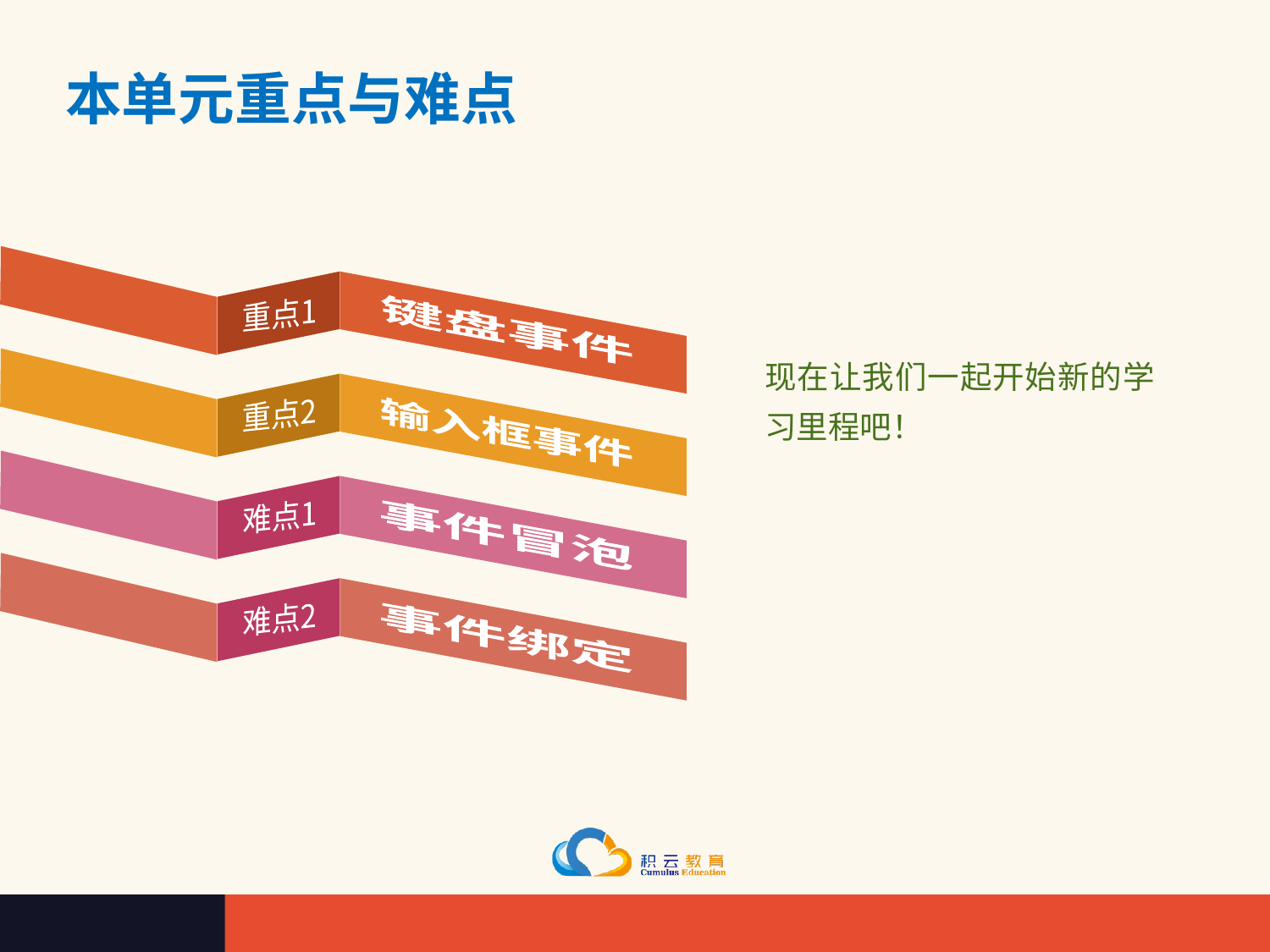

# 本单元重点与难点

键盘事件
重点1
现在让我们一起开始新的学习里程吧！

重点2
输入框事件

难点1
事件冒泡

难点2
事件绑定